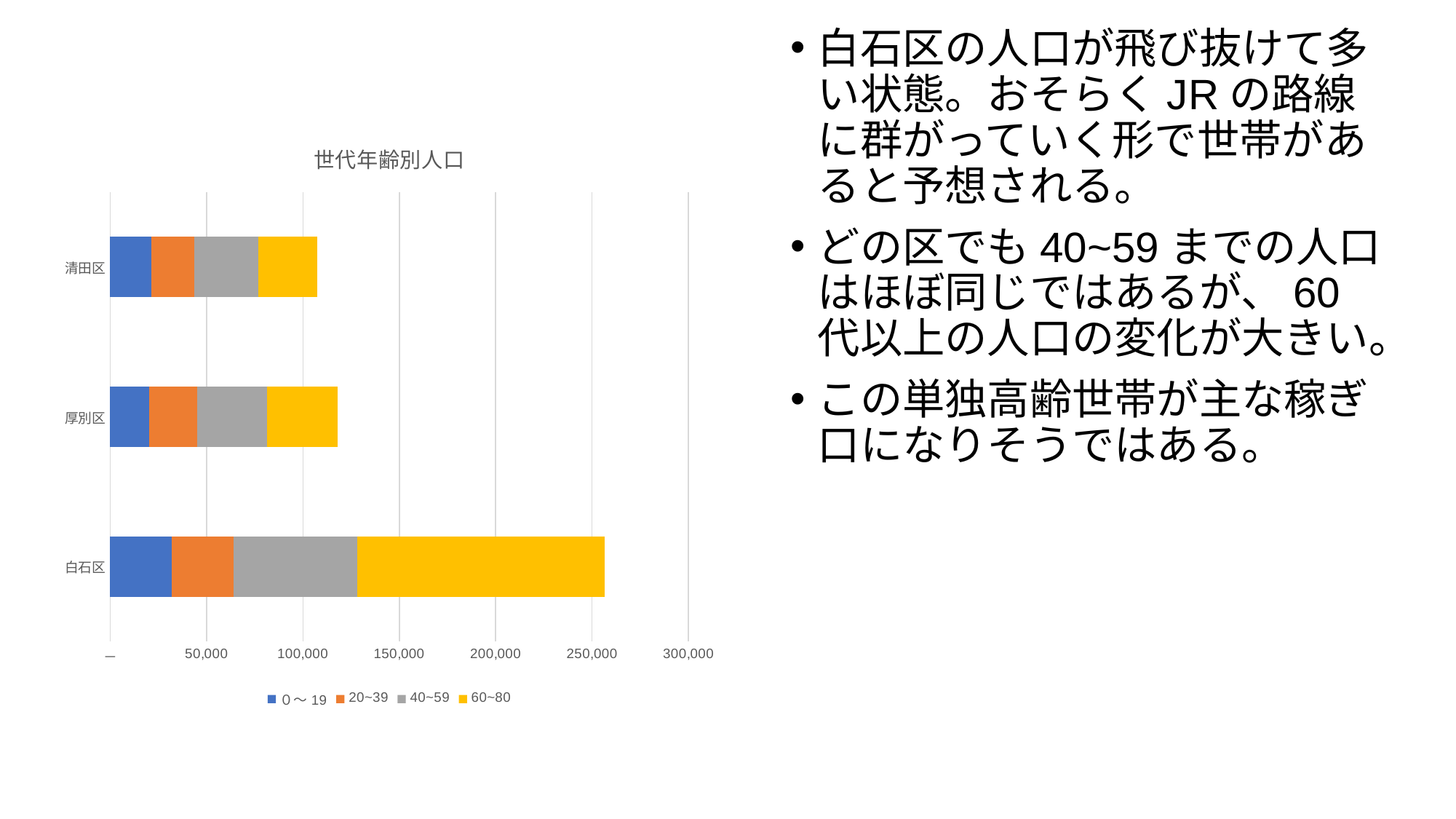

白石区の人口が飛び抜けて多い状態。おそらくJRの路線に群がっていく形で世帯があると予想される。
どの区でも40~59までの人口はほぼ同じではあるが、60代以上の人口の変化が大きい。
この単独高齢世帯が主な稼ぎ口になりそうではある。

### Chart: 世代年齢別人口

| Category | ０〜19 | 20~39 | 40~59 | 60~80 |
|---|---|---|---|---|
| 白石区 | 32051.0 | 32051.0 | 64102.0 | 128204.0 |
| 厚別区 | 20104.0 | 25174.0 | 36262.0 | 36443.0 |
| 清田区 | 21462.0 | 22298.0 | 32945.0 | 30560.0 |